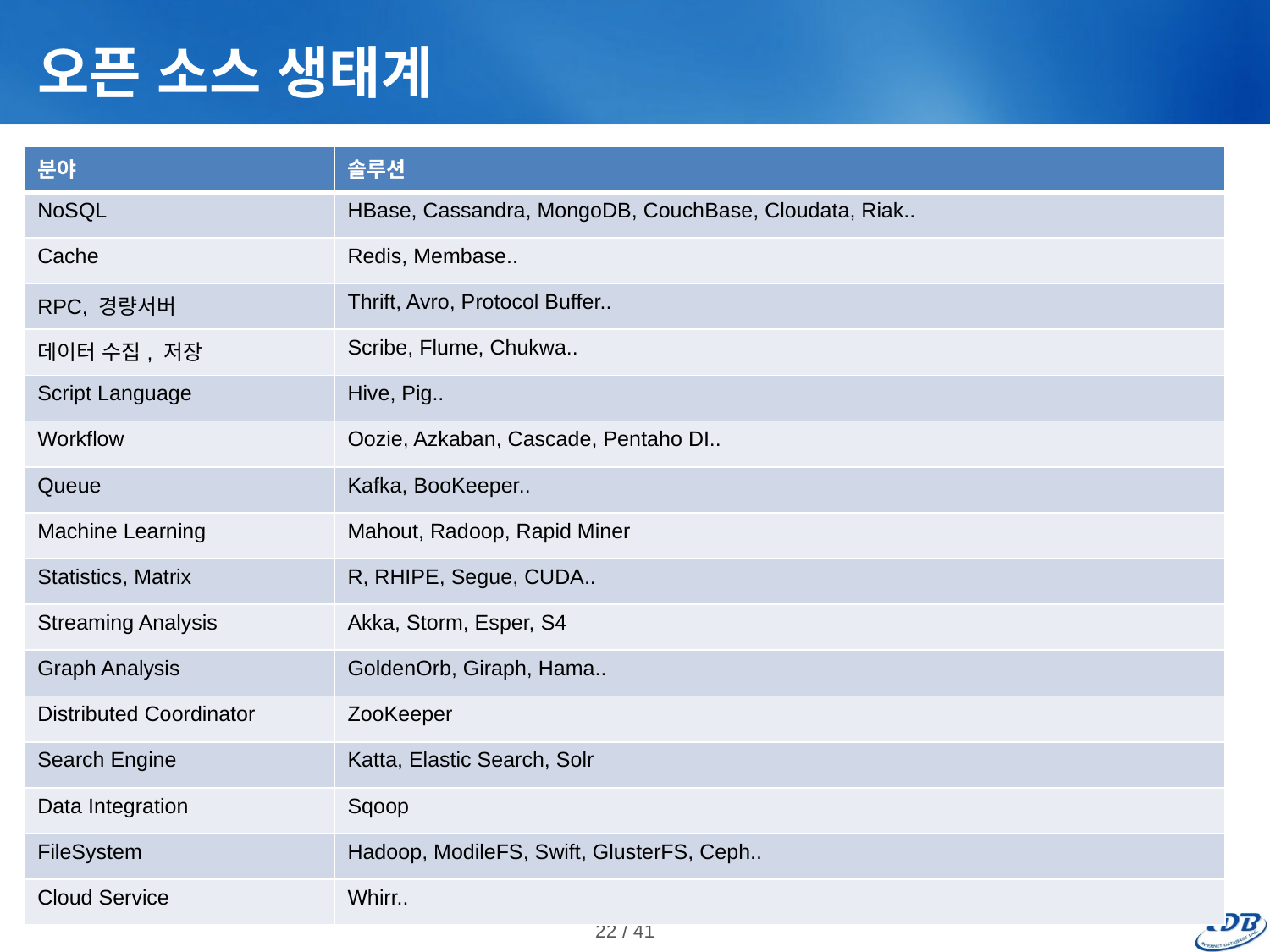

# 오픈 소스 생태계
| 분야 | 솔루션 |
| --- | --- |
| NoSQL | HBase, Cassandra, MongoDB, CouchBase, Cloudata, Riak.. |
| Cache | Redis, Membase.. |
| RPC, 경량서버 | Thrift, Avro, Protocol Buffer.. |
| 데이터 수집, 저장 | Scribe, Flume, Chukwa.. |
| Script Language | Hive, Pig.. |
| Workflow | Oozie, Azkaban, Cascade, Pentaho DI.. |
| Queue | Kafka, BooKeeper.. |
| Machine Learning | Mahout, Radoop, Rapid Miner |
| Statistics, Matrix | R, RHIPE, Segue, CUDA.. |
| Streaming Analysis | Akka, Storm, Esper, S4 |
| Graph Analysis | GoldenOrb, Giraph, Hama.. |
| Distributed Coordinator | ZooKeeper |
| Search Engine | Katta, Elastic Search, Solr |
| Data Integration | Sqoop |
| FileSystem | Hadoop, ModileFS, Swift, GlusterFS, Ceph.. |
| Cloud Service | Whirr.. |